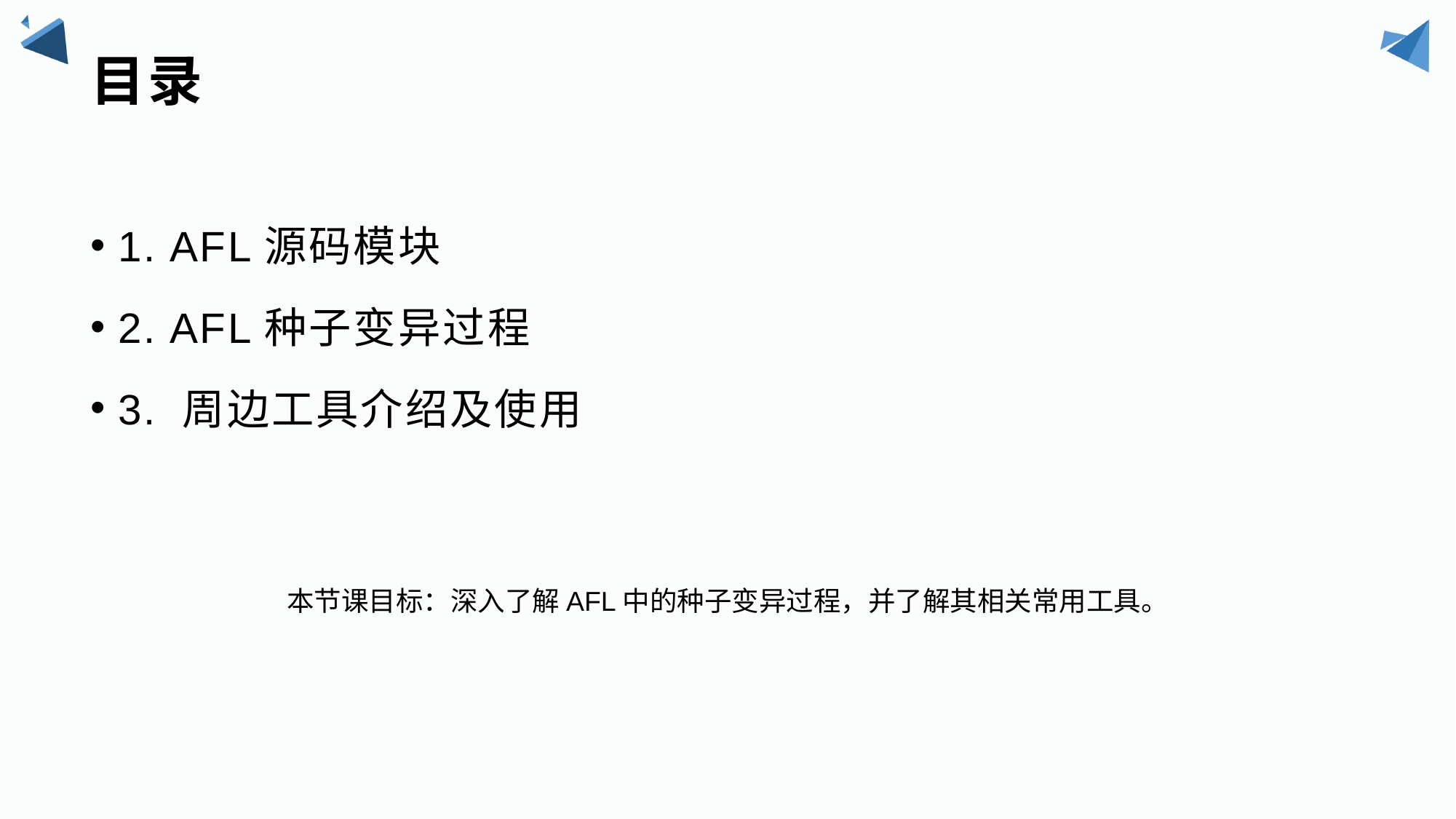

# 目录
1. AFL源码模块
2. AFL种子变异过程
3. 周边工具介绍及使用
本节课目标：深入了解AFL中的种子变异过程，并了解其相关常用工具。